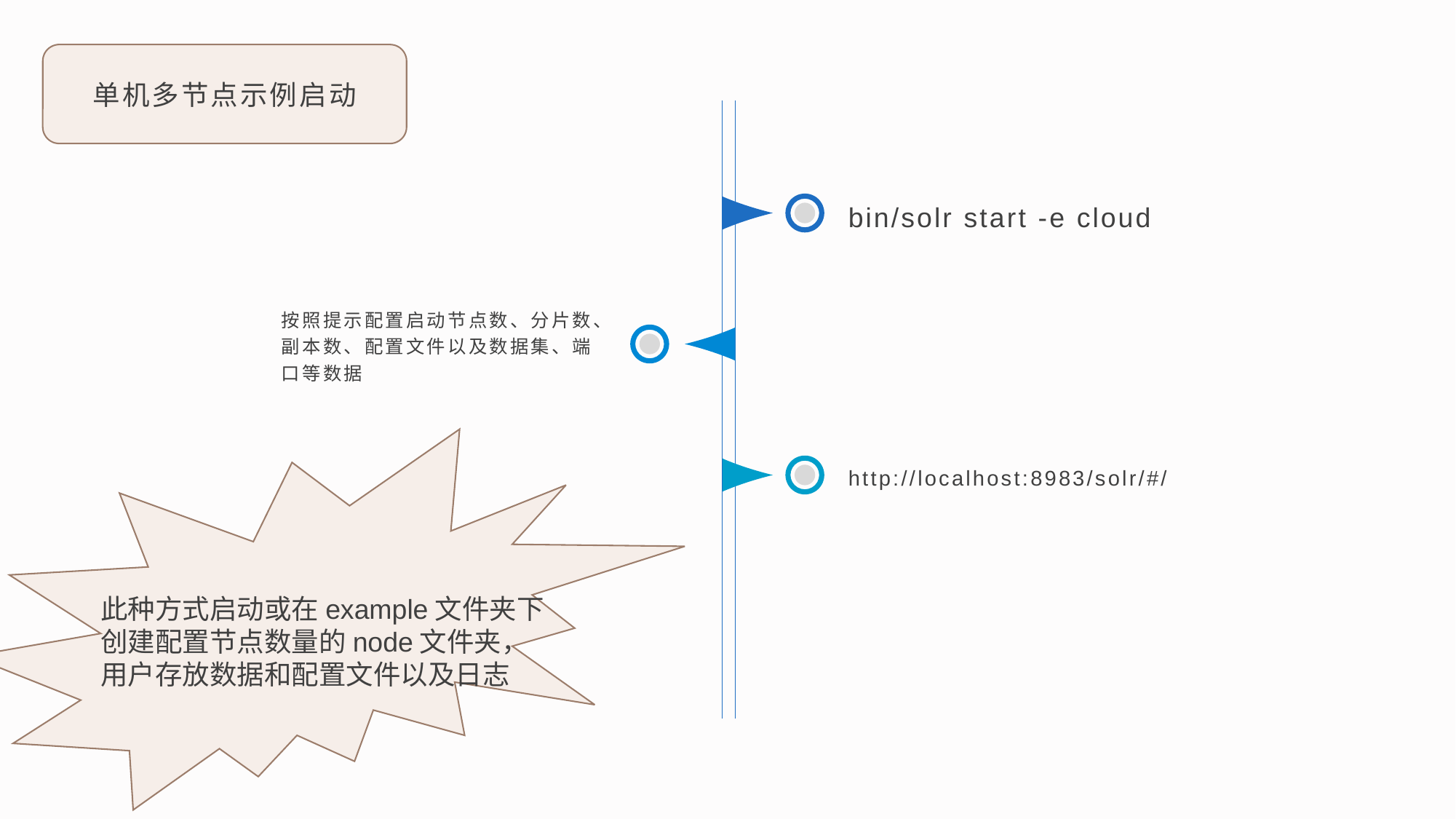

单机多节点示例启动
bin/solr start -e cloud

按照提示配置启动节点数、分片数、副本数、配置文件以及数据集、端口等数据

http://localhost:8983/solr/#/

此种方式启动或在example文件夹下创建配置节点数量的node文件夹，用户存放数据和配置文件以及日志